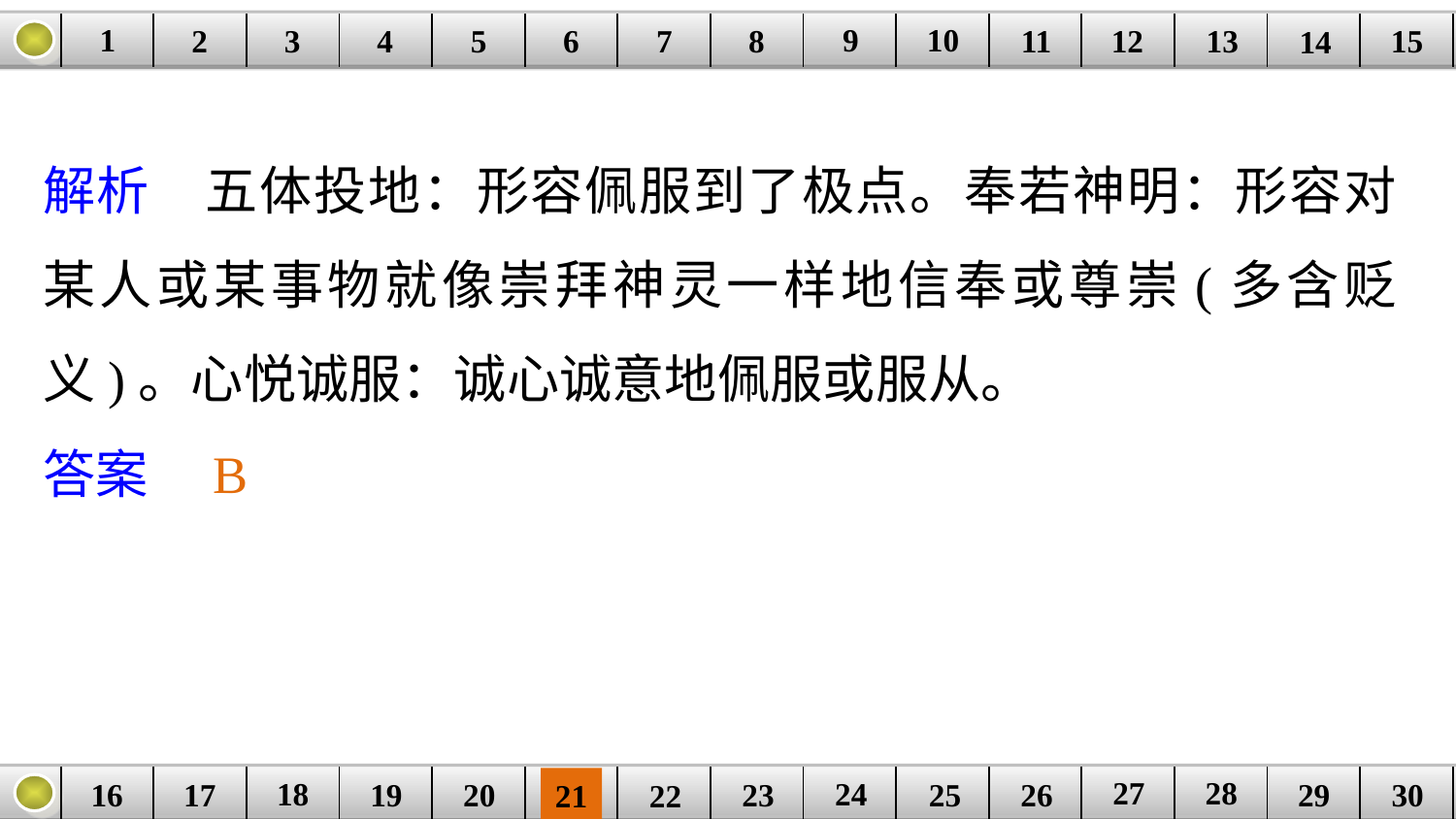

9
10
1
3
4
5
6
8
11
2
12
15
|  |  |  |  |  |  |  |  |  |  |  |  |  |  |  |
| --- | --- | --- | --- | --- | --- | --- | --- | --- | --- | --- | --- | --- | --- | --- |
7
13
14

解析　五体投地：形容佩服到了极点。奉若神明：形容对某人或某事物就像崇拜神灵一样地信奉或尊崇(多含贬义)。心悦诚服：诚心诚意地佩服或服从。
答案　B

27
28
18
24
16
25
26
30
|  |  |  |  |  |  |  |  |  |  |  |  |  |  |  |
| --- | --- | --- | --- | --- | --- | --- | --- | --- | --- | --- | --- | --- | --- | --- |
23
17
19
20
29
21
22